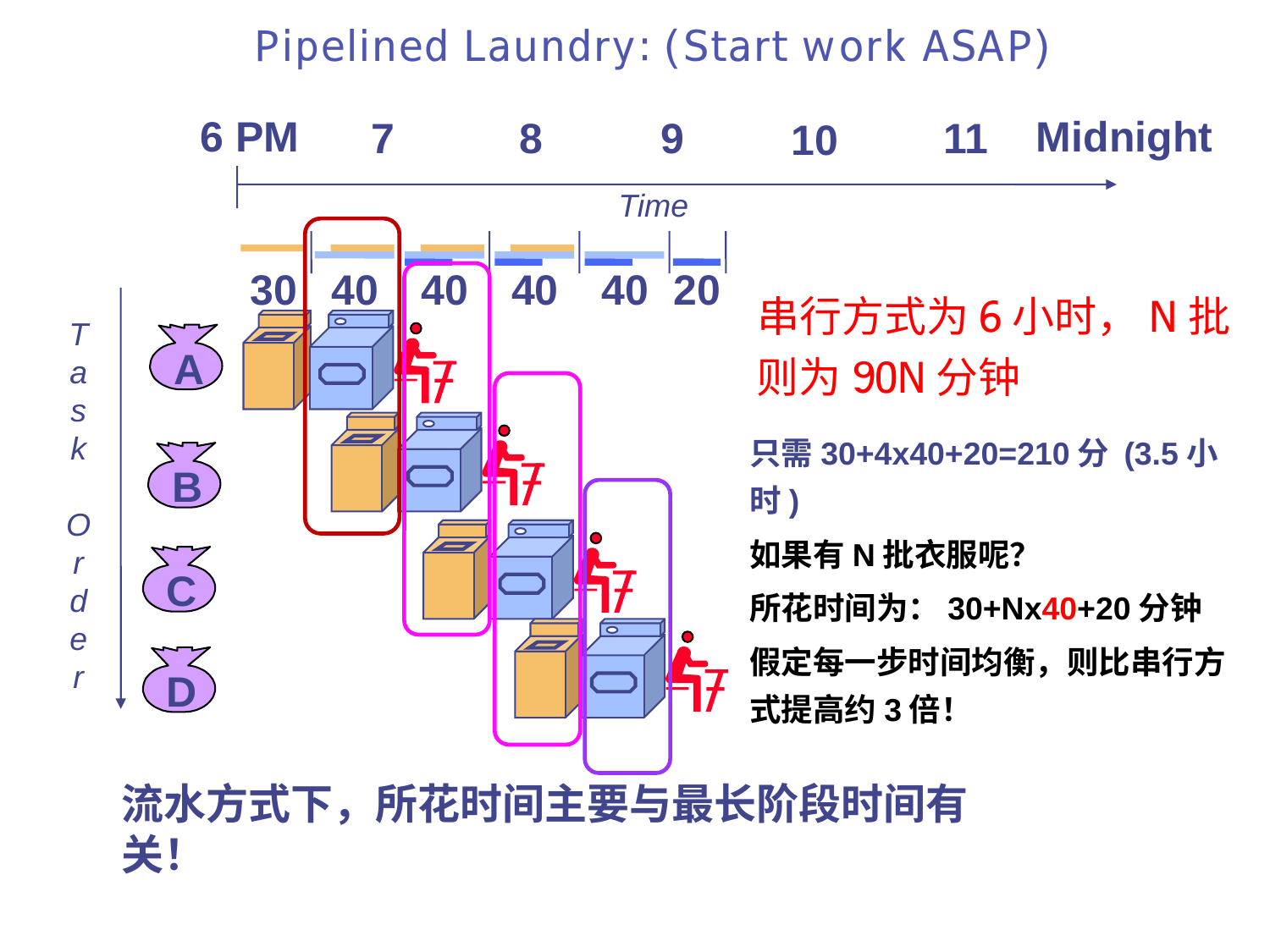

# Pipelined Laundry: (Start work ASAP)
6 PM
Midnight
7
8
9
11
10

Time

40

40

40

30
40
20

    串行方式为6小时，N批则为90N分钟

T
a
s
k

O
r
d
e
r

A

只需30+4x40+20=210分 (3.5小时)
如果有N批衣服呢？
所花时间为：30+Nx40+20分钟
假定每一步时间均衡，则比串行方式提高约3倍！

B

C

D
流水方式下，所花时间主要与最长阶段时间有关！